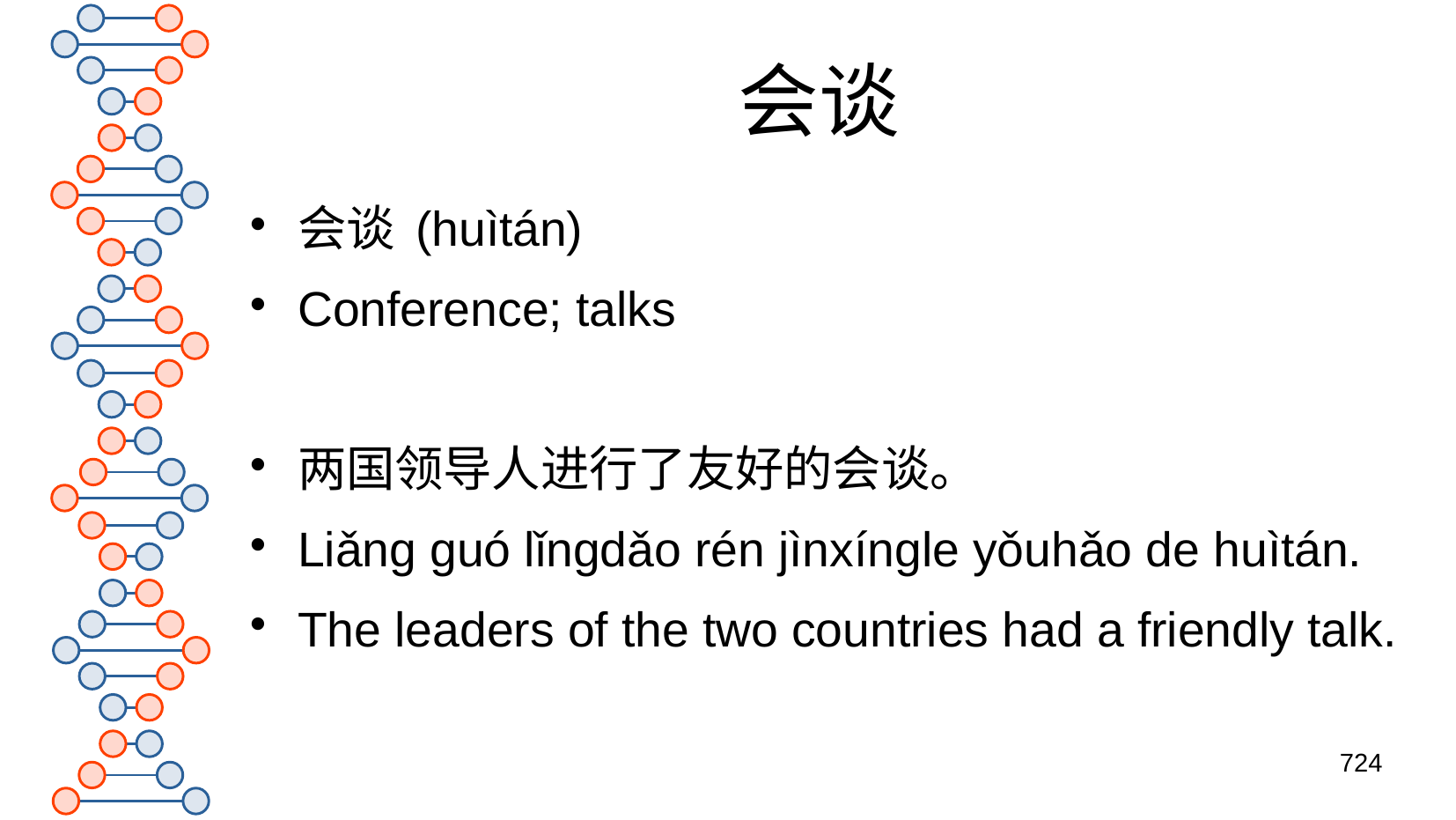

# 会谈
会谈 (huìtán)
Conference; talks

两国领导人进行了友好的会谈。
Liǎng guó lǐngdǎo rén jìnxíngle yǒuhǎo de huìtán.
The leaders of the two countries had a friendly talk.

724